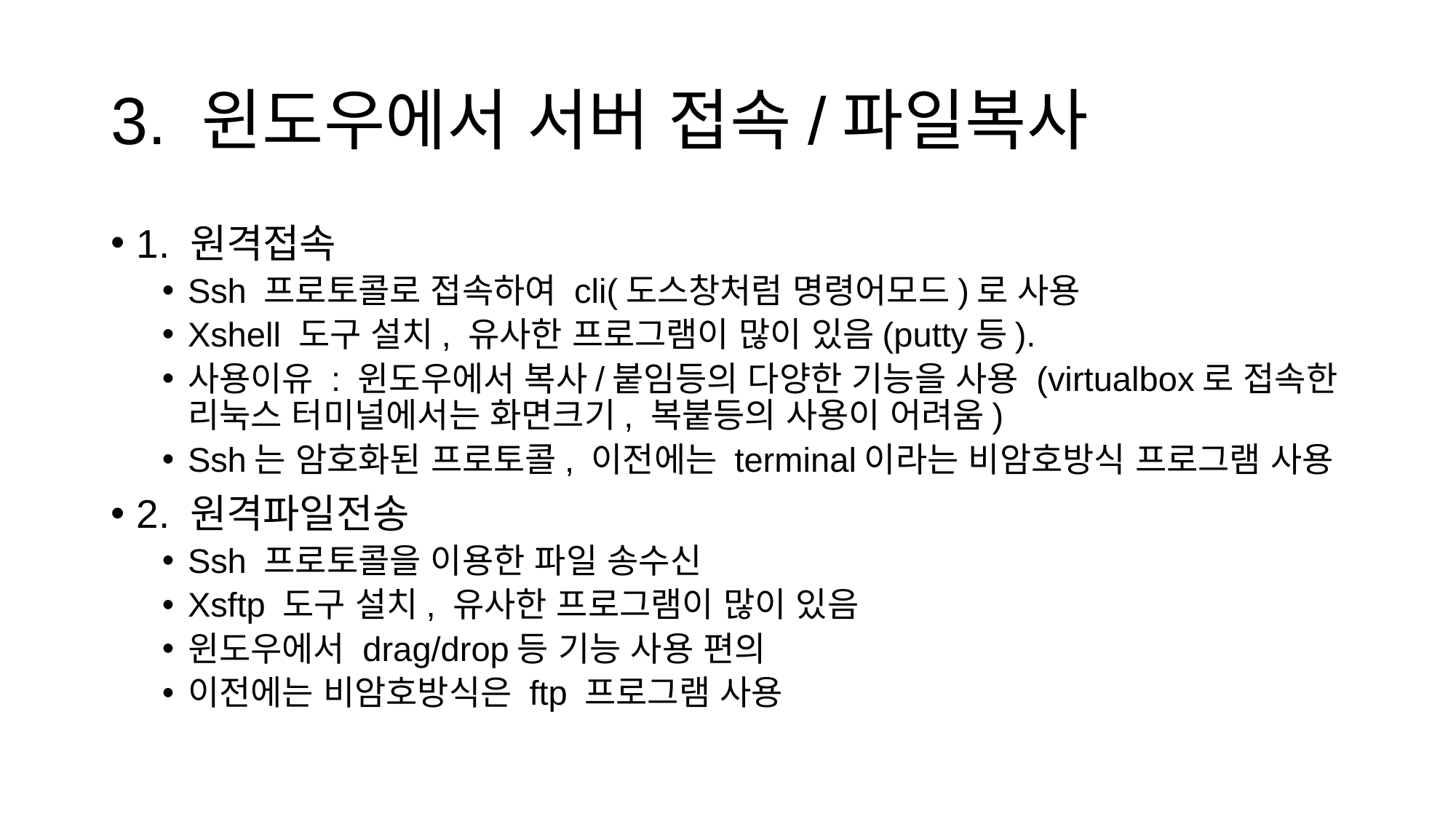

# 3. 윈도우에서 서버 접속/파일복사
1. 원격접속
Ssh 프로토콜로 접속하여 cli(도스창처럼 명령어모드)로 사용
Xshell 도구 설치, 유사한 프로그램이 많이 있음(putty등).
사용이유 : 윈도우에서 복사/붙임등의 다양한 기능을 사용 (virtualbox로 접속한 리눅스 터미널에서는 화면크기, 복붙등의 사용이 어려움)
Ssh는 암호화된 프로토콜, 이전에는 terminal이라는 비암호방식 프로그램 사용
2. 원격파일전송
Ssh 프로토콜을 이용한 파일 송수신
Xsftp 도구 설치, 유사한 프로그램이 많이 있음
윈도우에서 drag/drop등 기능 사용 편의
이전에는 비암호방식은 ftp 프로그램 사용